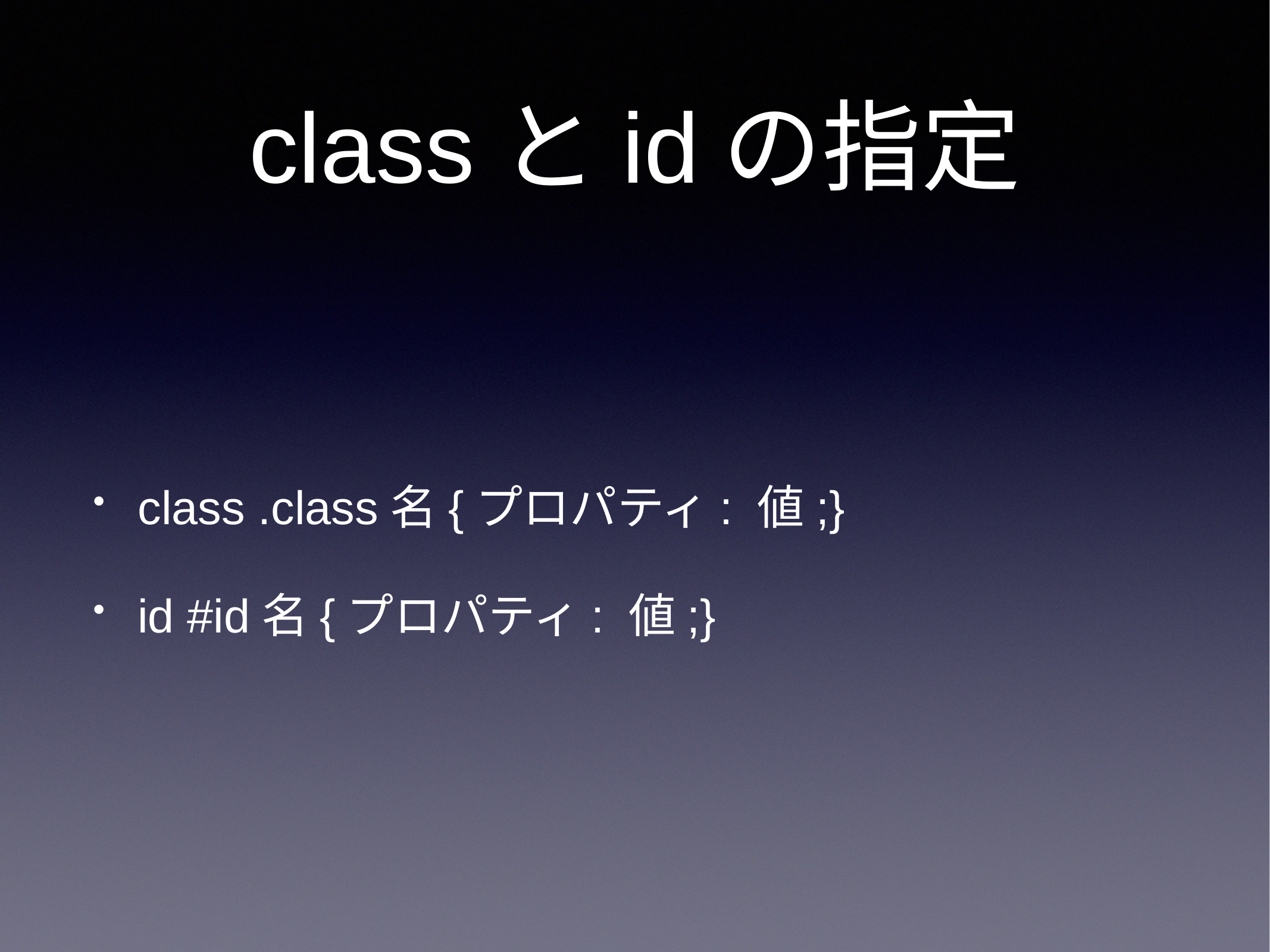

# classとidの指定
class .class名{プロパティ: 値;}
id #id名{プロパティ: 値;}